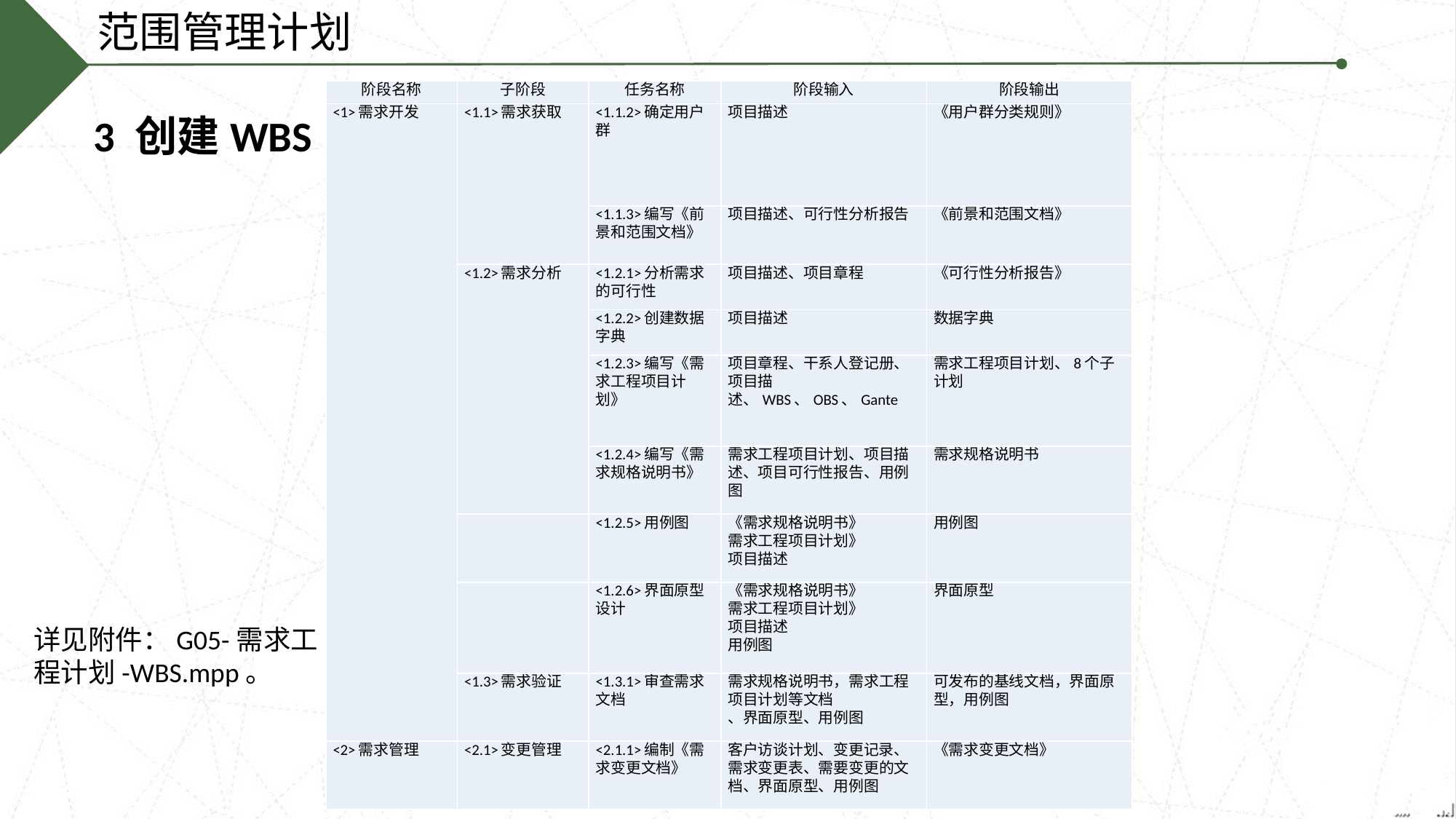

范围管理计划

| 阶段名称 | 子阶段 | 任务名称 | 阶段输入 | 阶段输出 |
| --- | --- | --- | --- | --- |
| <1>需求开发 | <1.1>需求获取 | <1.1.2>确定用户群 | 项目描述 | 《用户群分类规则》 |
|  |  | <1.1.3>编写《前景和范围文档》 | 项目描述、可行性分析报告 | 《前景和范围文档》 |
|  | <1.2>需求分析 | <1.2.1>分析需求的可行性 | 项目描述、项目章程 | 《可行性分析报告》 |
|  |  | <1.2.2>创建数据字典 | 项目描述 | 数据字典 |
|  |  | <1.2.3>编写《需求工程项目计划》 | 项目章程、干系人登记册、项目描述、WBS、OBS、Gante | 需求工程项目计划、8个子计划 |
|  |  | <1.2.4>编写《需求规格说明书》 | 需求工程项目计划、项目描述、项目可行性报告、用例图 | 需求规格说明书 |
|  |  | <1.2.5>用例图 | 《需求规格说明书》 需求工程项目计划》 项目描述 | 用例图 |
|  |  | <1.2.6>界面原型设计 | 《需求规格说明书》 需求工程项目计划》 项目描述 用例图 | 界面原型 |
|  | <1.3>需求验证 | <1.3.1>审查需求文档 | 需求规格说明书，需求工程项目计划等文档 、界面原型、用例图 | 可发布的基线文档，界面原型，用例图 |
| <2>需求管理 | <2.1>变更管理 | <2.1.1>编制《需求变更文档》 | 客户访谈计划、变更记录、需求变更表、需要变更的文档、界面原型、用例图 | 《需求变更文档》 |
3 创建WBS

详见附件：G05-需求工
程计划-WBS.mpp。